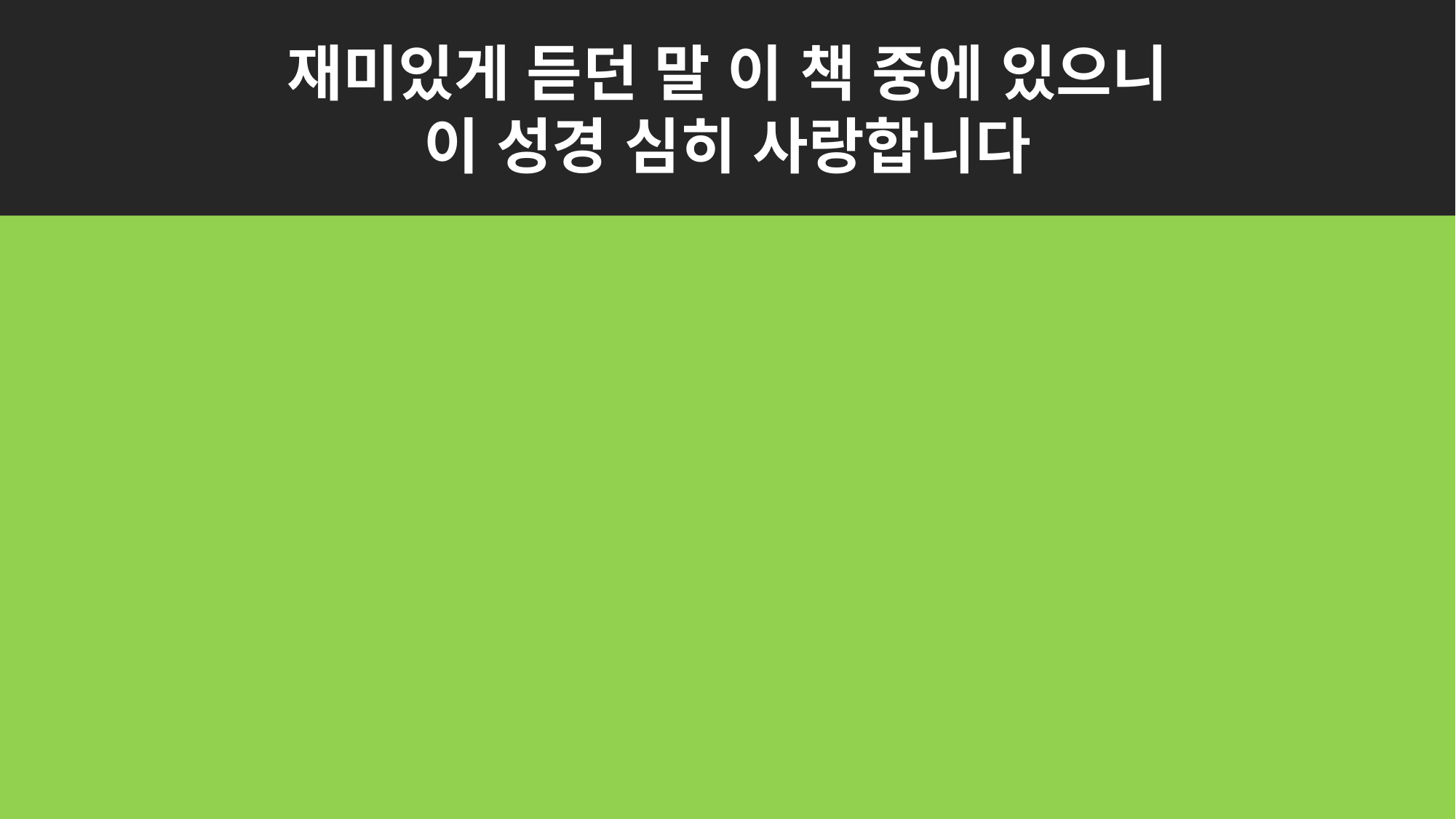

재미있게 듣던 말 이 책 중에 있으니
이 성경 심히 사랑합니다